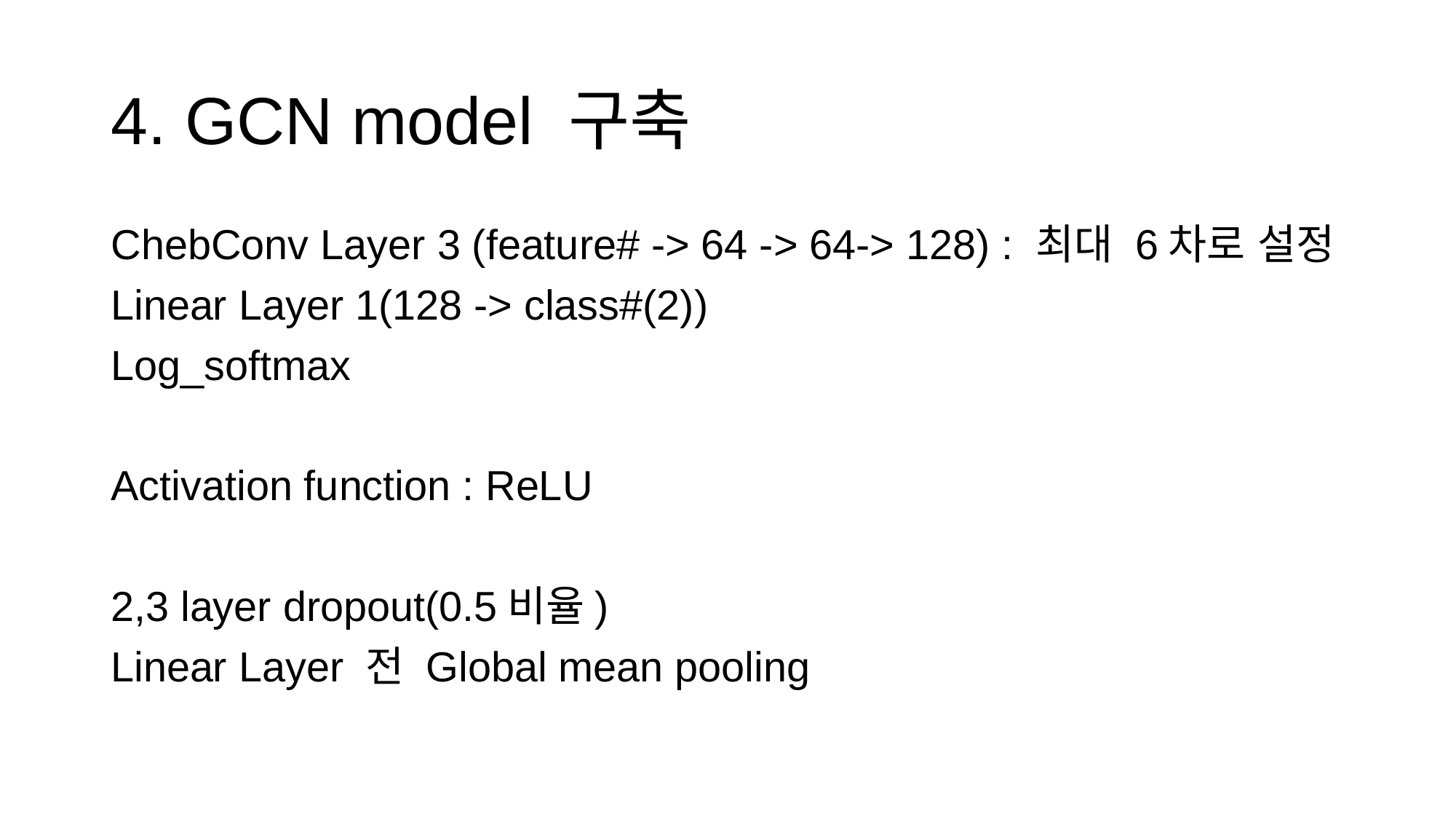

# 4. GCN model 구축
ChebConv Layer 3 (feature# -> 64 -> 64-> 128) : 최대 6차로 설정
Linear Layer 1(128 -> class#(2))
Log_softmax

Activation function : ReLU

2,3 layer dropout(0.5비율)
Linear Layer 전 Global mean pooling